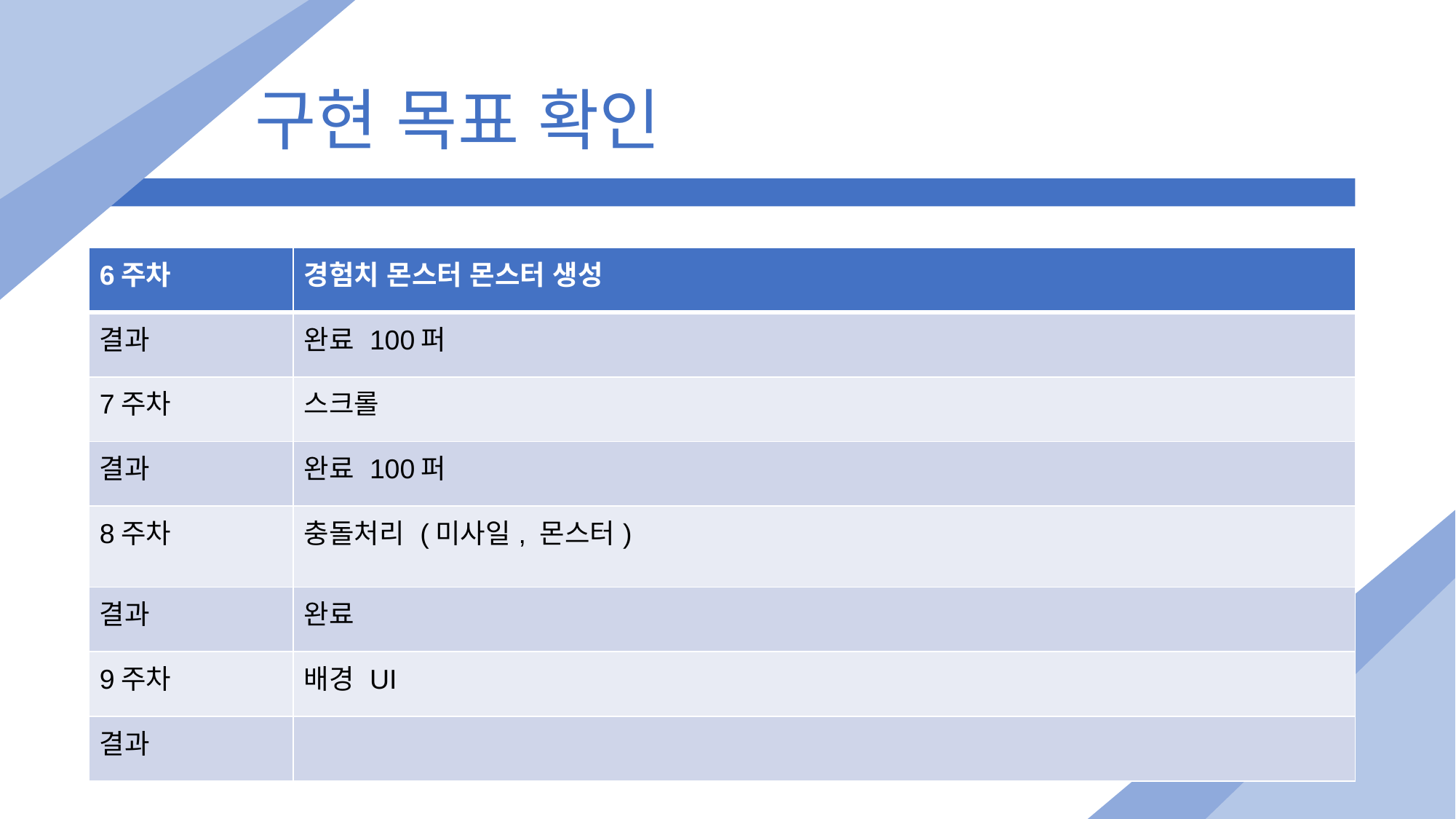

# 구현 목표 확인

| 6주차 | 경험치 몬스터 몬스터 생성 |
| --- | --- |
| 결과 | 완료 100퍼 |
| 7주차 | 스크롤 |
| 결과 | 완료 100퍼 |
| 8주차 | 충돌처리 (미사일, 몬스터) |
| 결과 | 완료 |
| 9주차 | 배경 UI |
| 결과 |  |